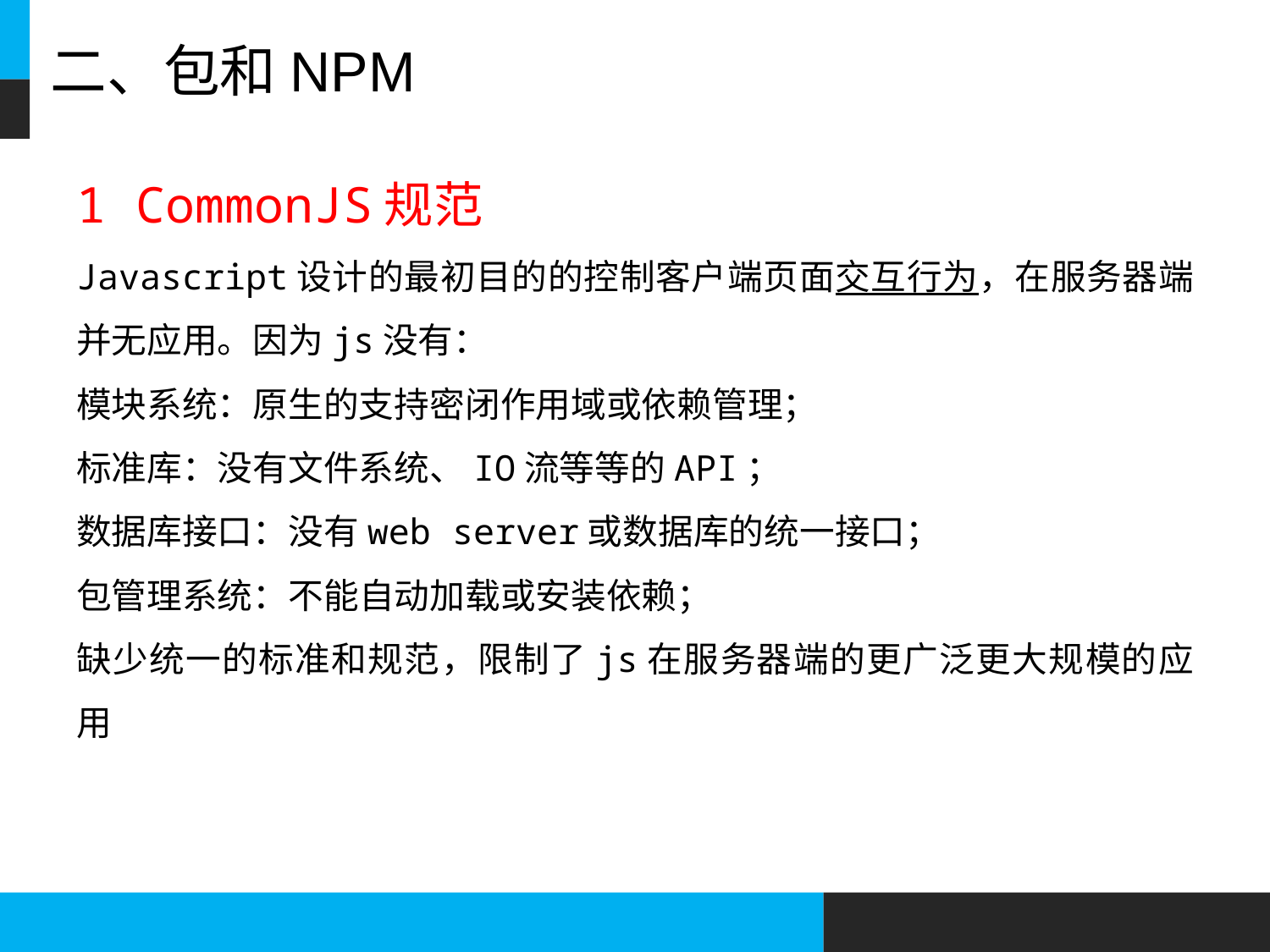

# 二、包和NPM
1 CommonJS规范
Javascript设计的最初目的的控制客户端页面交互行为，在服务器端并无应用。因为js没有：
模块系统：原生的支持密闭作用域或依赖管理；
标准库：没有文件系统、IO流等等的API；
数据库接口：没有web server或数据库的统一接口；
包管理系统：不能自动加载或安装依赖；
缺少统一的标准和规范，限制了js在服务器端的更广泛更大规模的应用